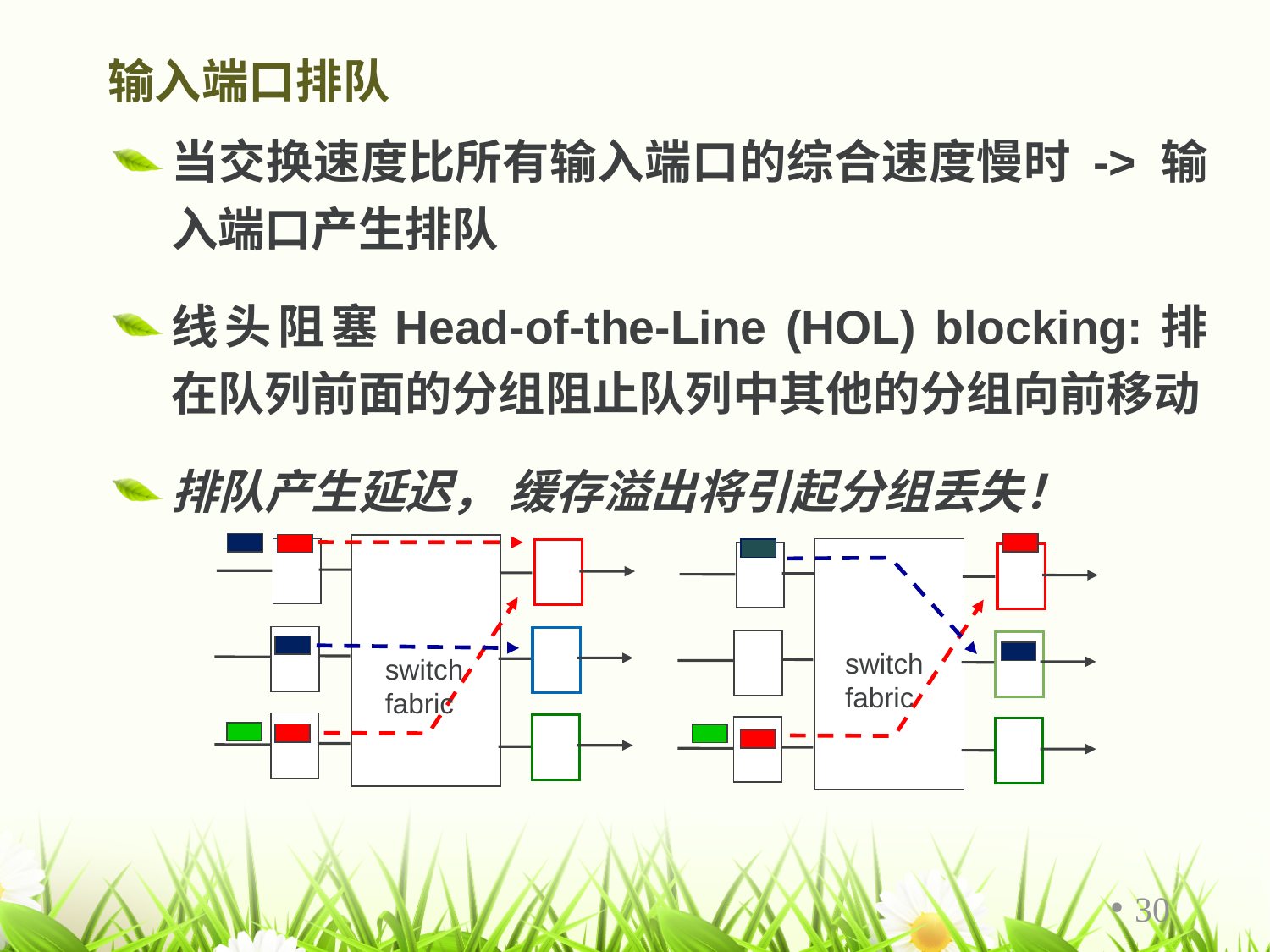

# 输入端口排队
当交换速度比所有输入端口的综合速度慢时 -> 输入端口产生排队
线头阻塞Head-of-the-Line (HOL) blocking:排在队列前面的分组阻止队列中其他的分组向前移动
排队产生延迟， 缓存溢出将引起分组丢失！

switch
fabric

switch
fabric

30